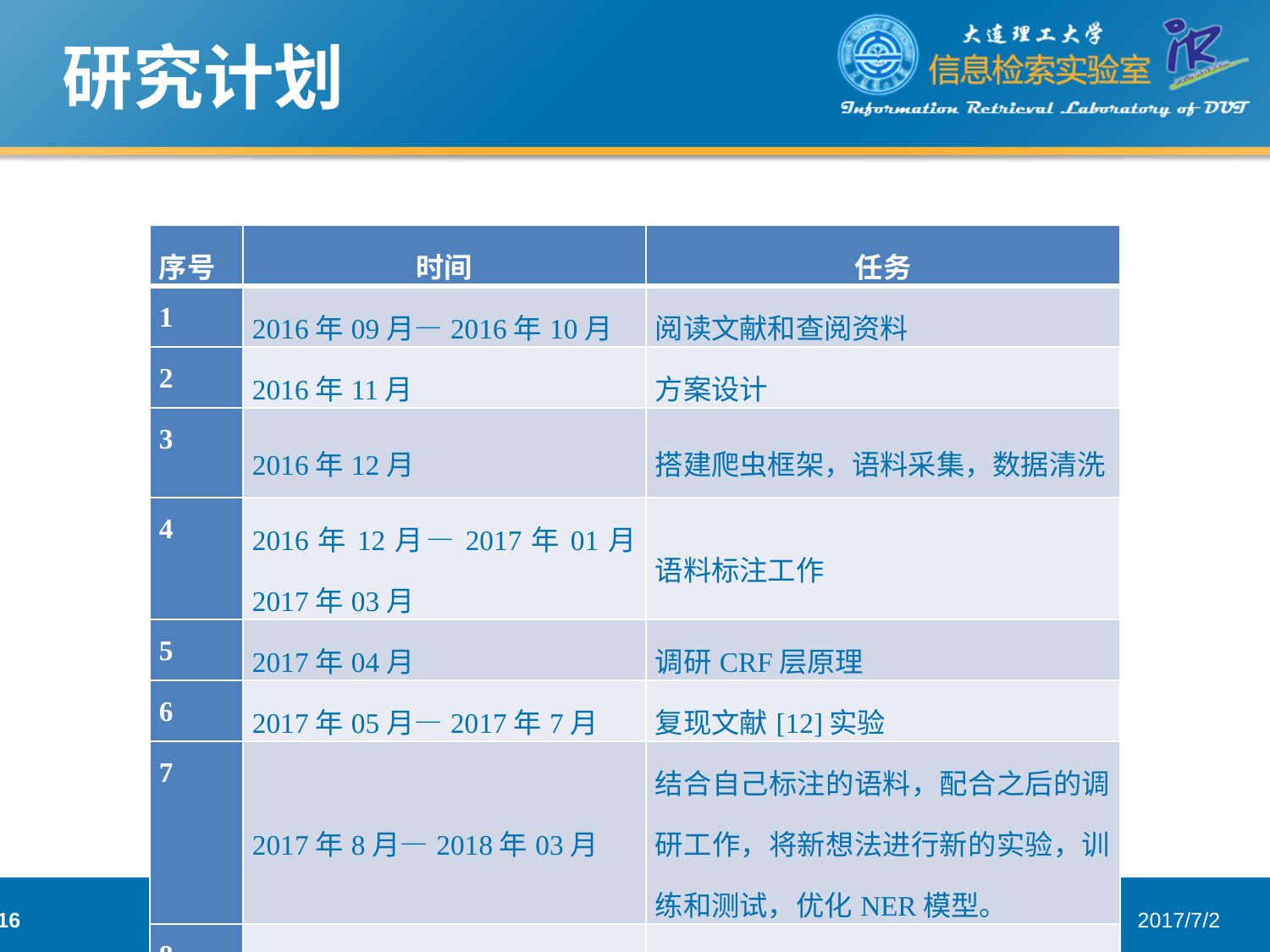

# 研究计划
| 序号 | 时间 | 任务 |
| --- | --- | --- |
| 1 | 2016年09月—2016年10月 | 阅读文献和查阅资料 |
| 2 | 2016年11月 | 方案设计 |
| 3 | 2016年12月 | 搭建爬虫框架，语料采集，数据清洗 |
| 4 | 2016年12月—2017年01月 2017年03月 | 语料标注工作 |
| 5 | 2017年04月 | 调研CRF层原理 |
| 6 | 2017年05月—2017年7月 | 复现文献[12]实验 |
| 7 | 2017年8月—2018年03月 | 结合自己标注的语料，配合之后的调研工作，将新想法进行新的实验，训练和测试，优化NER模型。 |
| 8 | 2017年04月 | 整理实验结论，完成论文初稿 |
| 9 | 2017年06月 | 完成论文终稿 |